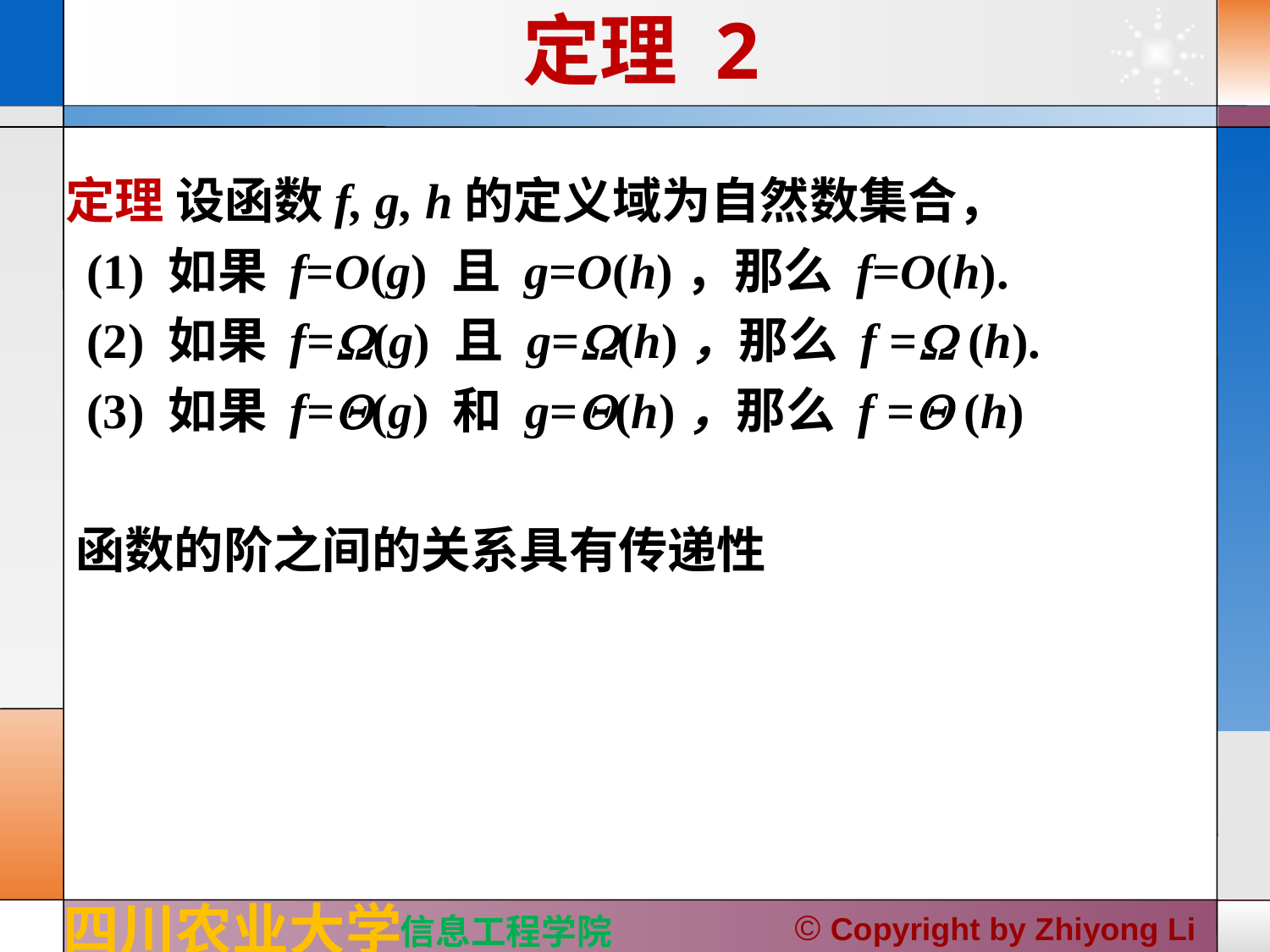

# 定理 2
定理 设函数f, g, h的定义域为自然数集合，
(1) 如果 f=O(g) 且 g=O(h)，那么 f=O(h).
(2) 如果 f=Ω(g) 且 g=Ω(h)，那么 f =Ω (h).
(3) 如果 f=Θ(g) 和 g=Θ(h)，那么 f =Θ (h)

函数的阶之间的关系具有传递性